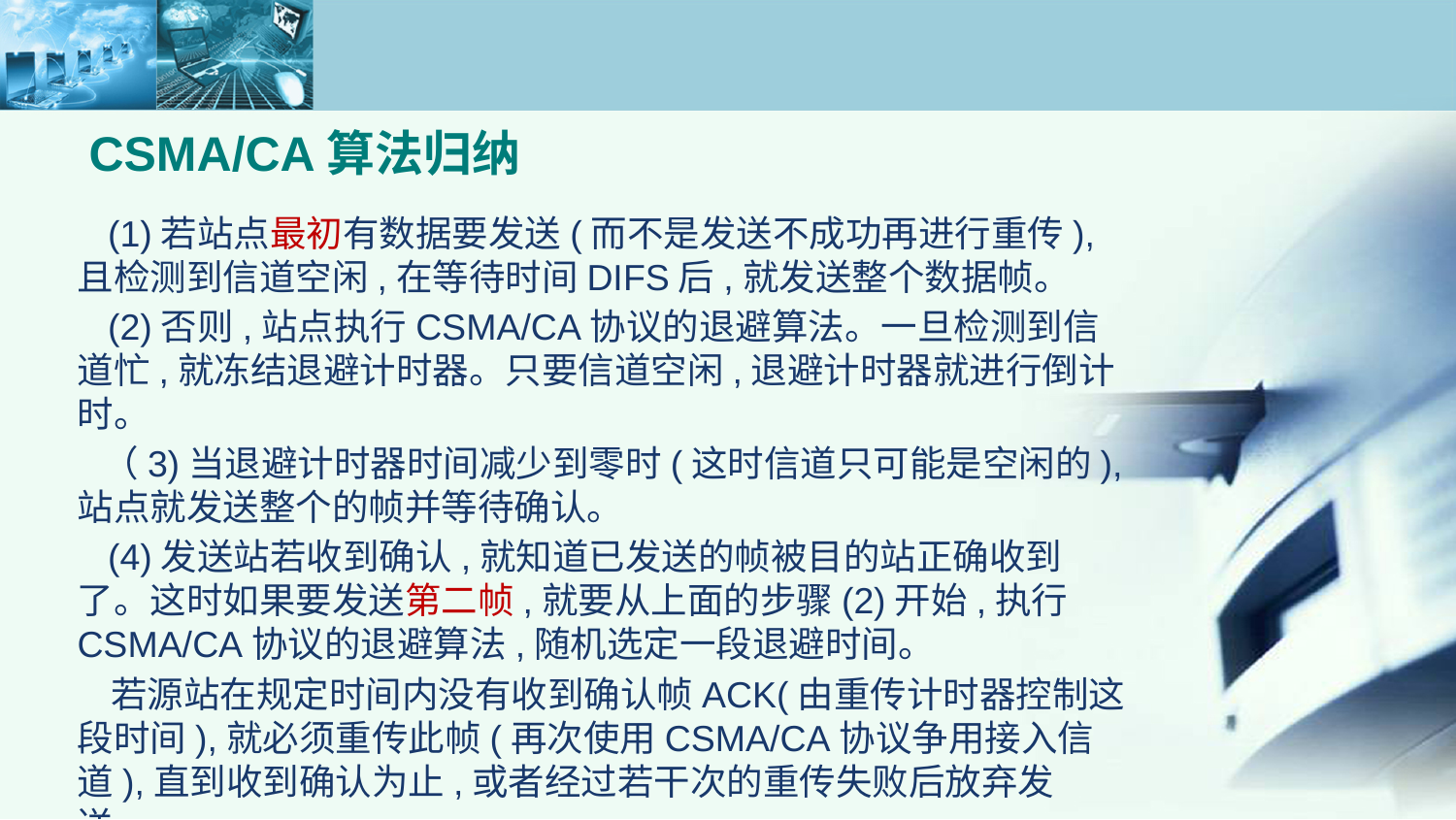

# CSMA/CA算法归纳
   (1)若站点最初有数据要发送(而不是发送不成功再进行重传),且检测到信道空闲,在等待时间DIFS后,就发送整个数据帧。
   (2)否则,站点执行CSMA/CA协议的退避算法。一旦检测到信道忙,就冻结退避计时器。只要信道空闲,退避计时器就进行倒计时。
  （3)当退避计时器时间减少到零时(这时信道只可能是空闲的),站点就发送整个的帧并等待确认。
   (4)发送站若收到确认,就知道已发送的帧被目的站正确收到了。这时如果要发送第二帧,就要从上面的步骤(2)开始,执行CSMA/CA协议的退避算法,随机选定一段退避时间。
   若源站在规定时间内没有收到确认帧ACK(由重传计时器控制这段时间),就必须重传此帧(再次使用CSMA/CA协议争用接入信道),直到收到确认为止,或者经过若干次的重传失败后放弃发送。